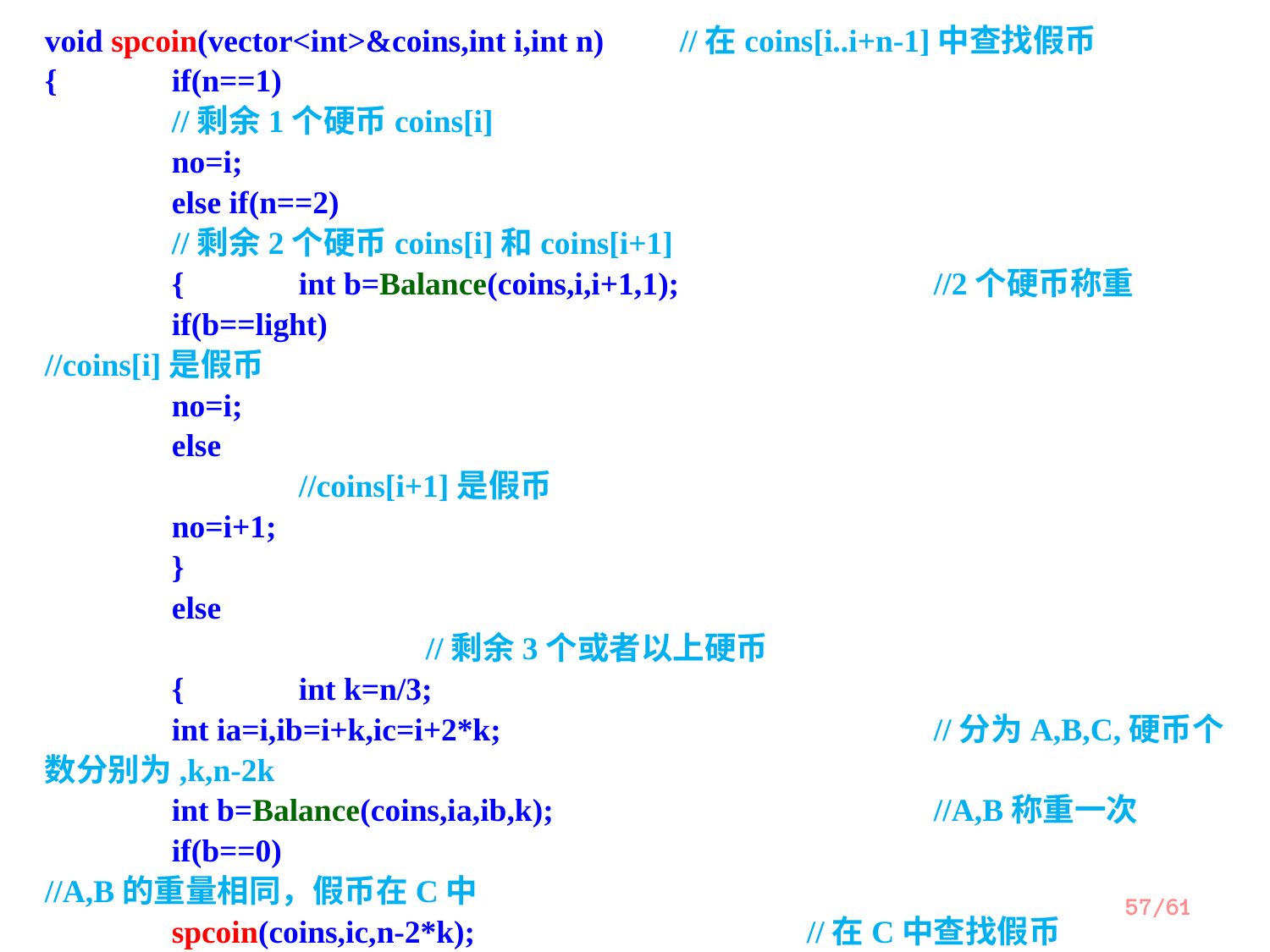

void spcoin(vector<int>&coins,int i,int n) 	//在coins[i..i+n-1]中查找假币
{    	if(n==1)									//剩余1个硬币coins[i]
           	no=i;
     	else if(n==2) 								//剩余2个硬币coins[i]和coins[i+1]
     	{	int b=Balance(coins,i,i+1,1);			//2个硬币称重
           	if(b==light) 							//coins[i]是假币
               	no=i;
           	else										//coins[i+1]是假币
               	no=i+1;
     	}
     	else											//剩余3个或者以上硬币
     	{	int k=n/3;
          	int ia=i,ib=i+k,ic=i+2*k;				//分为A,B,C,硬币个数分别为,k,n-2k
          	int b=Balance(coins,ia,ib,k);			//A,B称重一次
          	if(b==0)								//A,B的重量相同，假币在C中
               	spcoin(coins,ic,n-2*k);			//在C中查找假币
          	else if(b==light) 						//假币A中
               	spcoin(coins,ia,k);					//在A中查找假币
          	else spcoin(coins,ib,k); 				//假币在B中，在B中查找假币
   	}
}
57/61